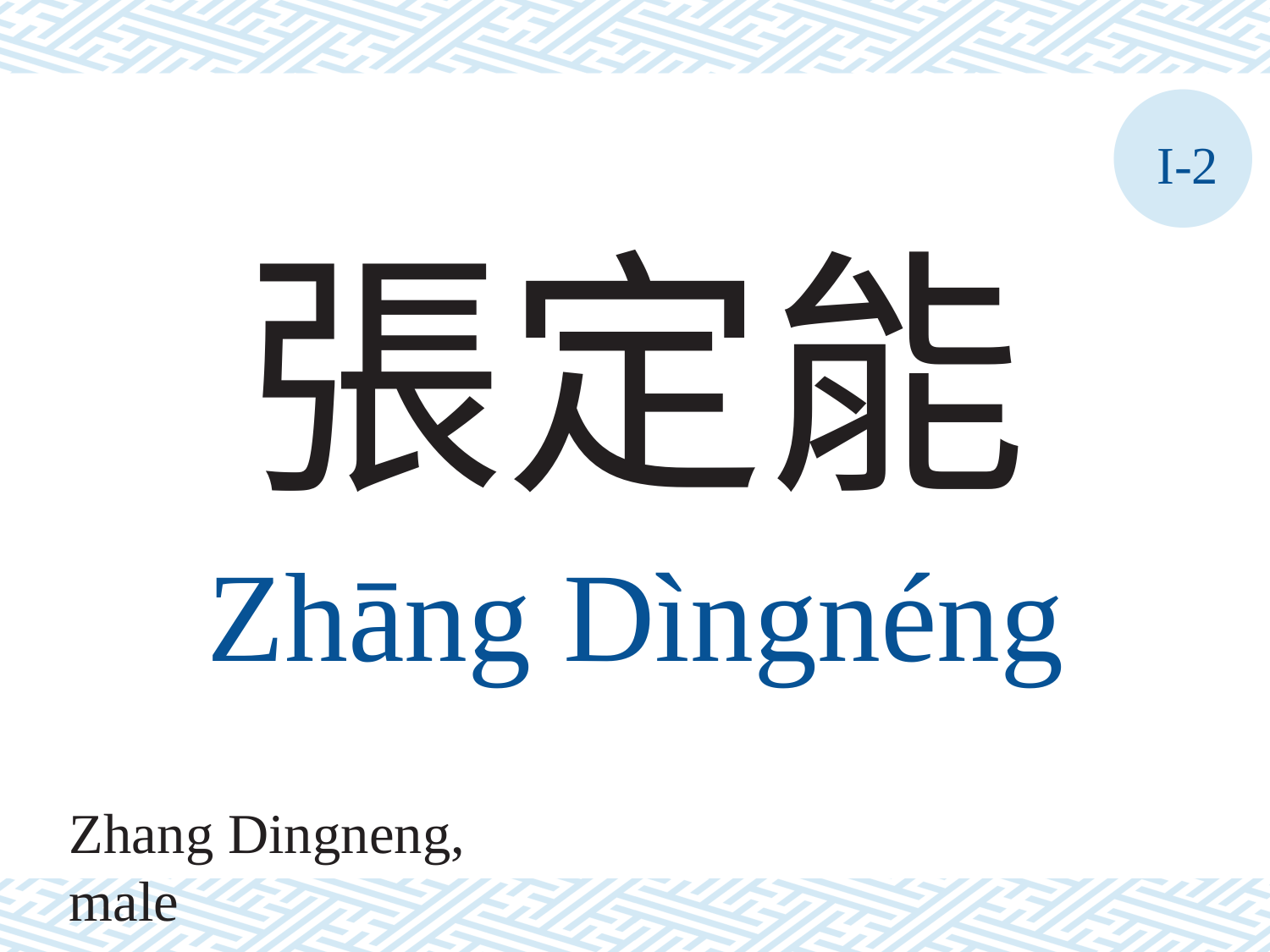

I-2
張定能
Zhāng	Dìngnéng
Zhang Dingneng, male